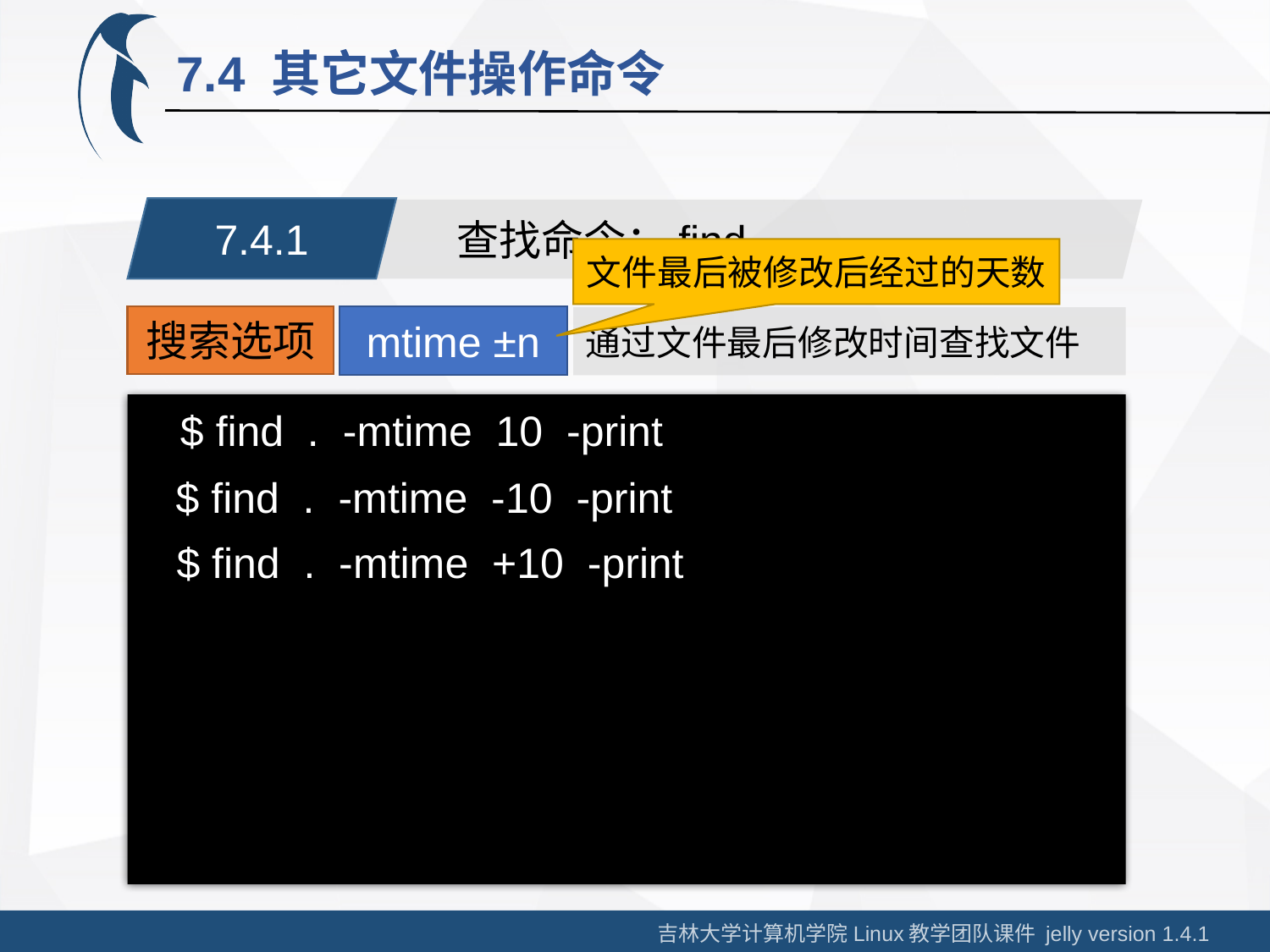

7.4 其它文件操作命令
7.4.1
查找命令：find
文件最后被修改后经过的天数
搜索选项
mtime ±n
通过文件最后修改时间查找文件

$ find  .  -mtime  10  -print
$ find  .  -mtime  -10  -print
$ find  .  -mtime  +10  -print